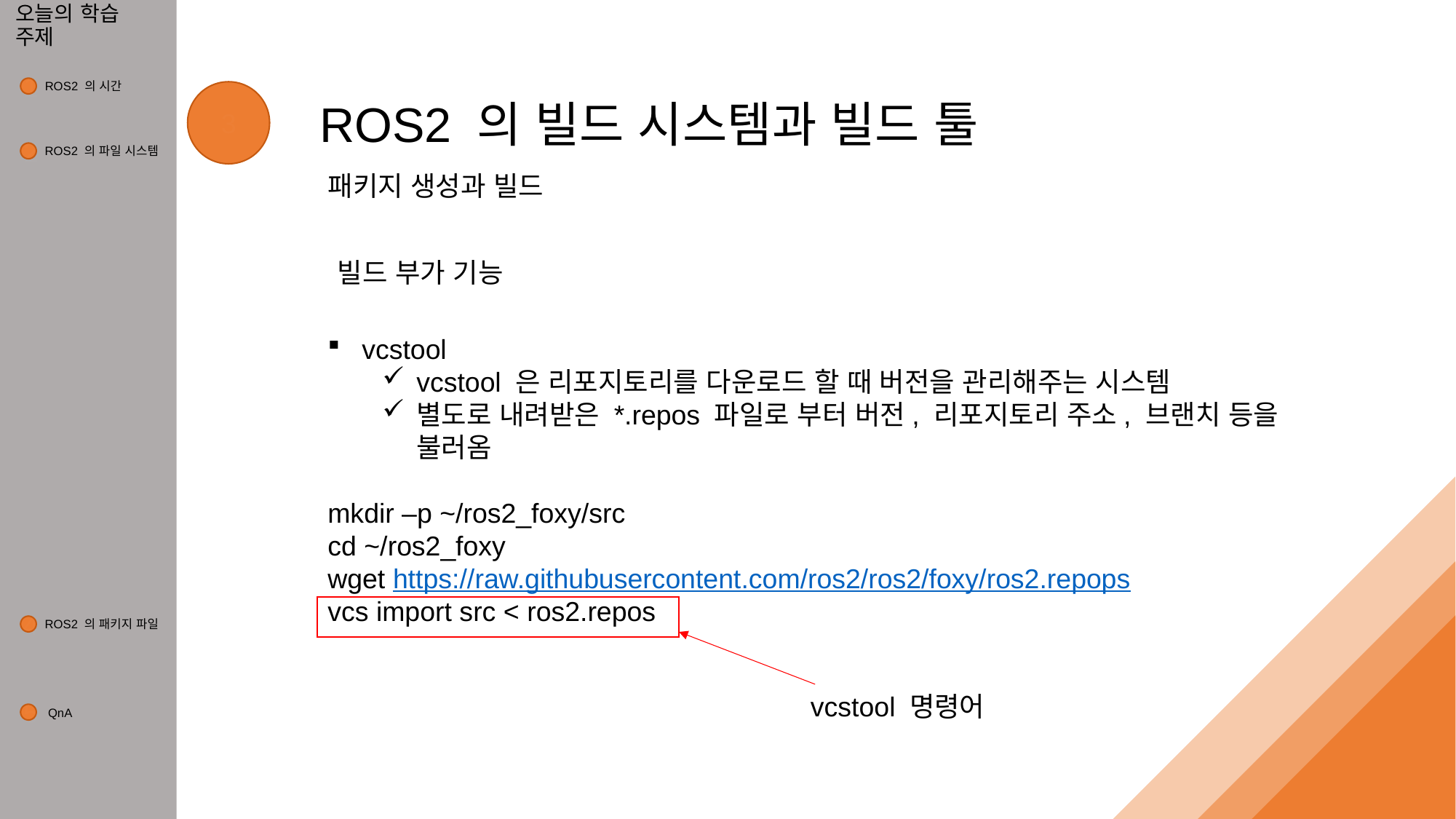

# 오늘의 학습 주제
ROS2 의 시간
1
3
ROS2 의 빌드 시스템과 빌드 툴
ROS2 의 파일 시스템
2
패키지 생성과 빌드
빌드 부가 기능
vcstool
vcstool 은 리포지토리를 다운로드 할 때 버전을 관리해주는 시스템
별도로 내려받은 *.repos 파일로 부터 버전, 리포지토리 주소, 브랜치 등을 불러옴

mkdir –p ~/ros2_foxy/src
cd ~/ros2_foxy
wget https://raw.githubusercontent.com/ros2/ros2/foxy/ros2.repops
vcs import src < ros2.repos

ROS2 의 패키지 파일
4
vcstool 명령어
QnA
5